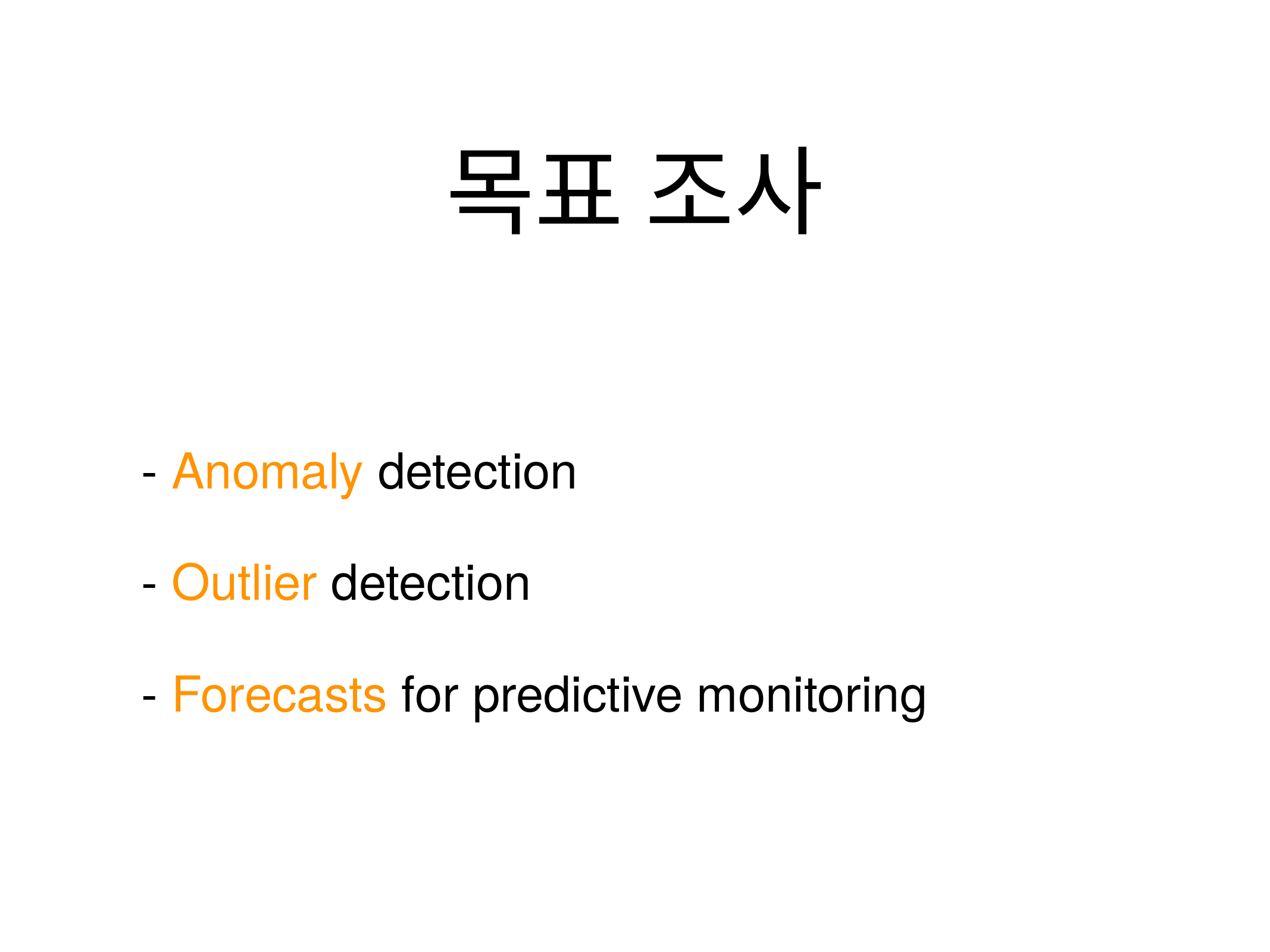

목표 조사
- Anomaly detection
- Outlier detection
- Forecasts for predictive monitoring